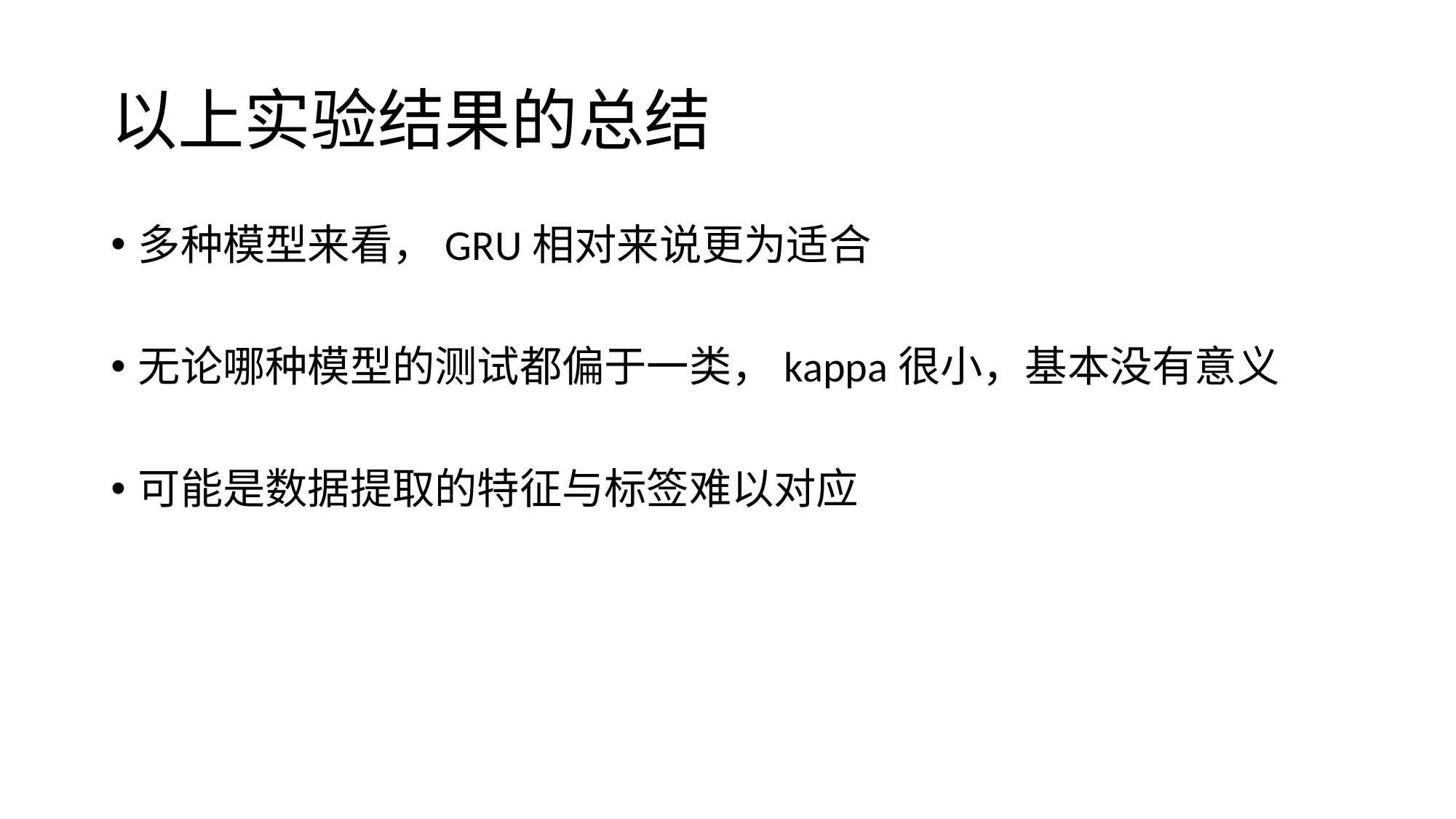

# 以上实验结果的总结
多种模型来看，GRU相对来说更为适合

无论哪种模型的测试都偏于一类，kappa很小，基本没有意义

可能是数据提取的特征与标签难以对应